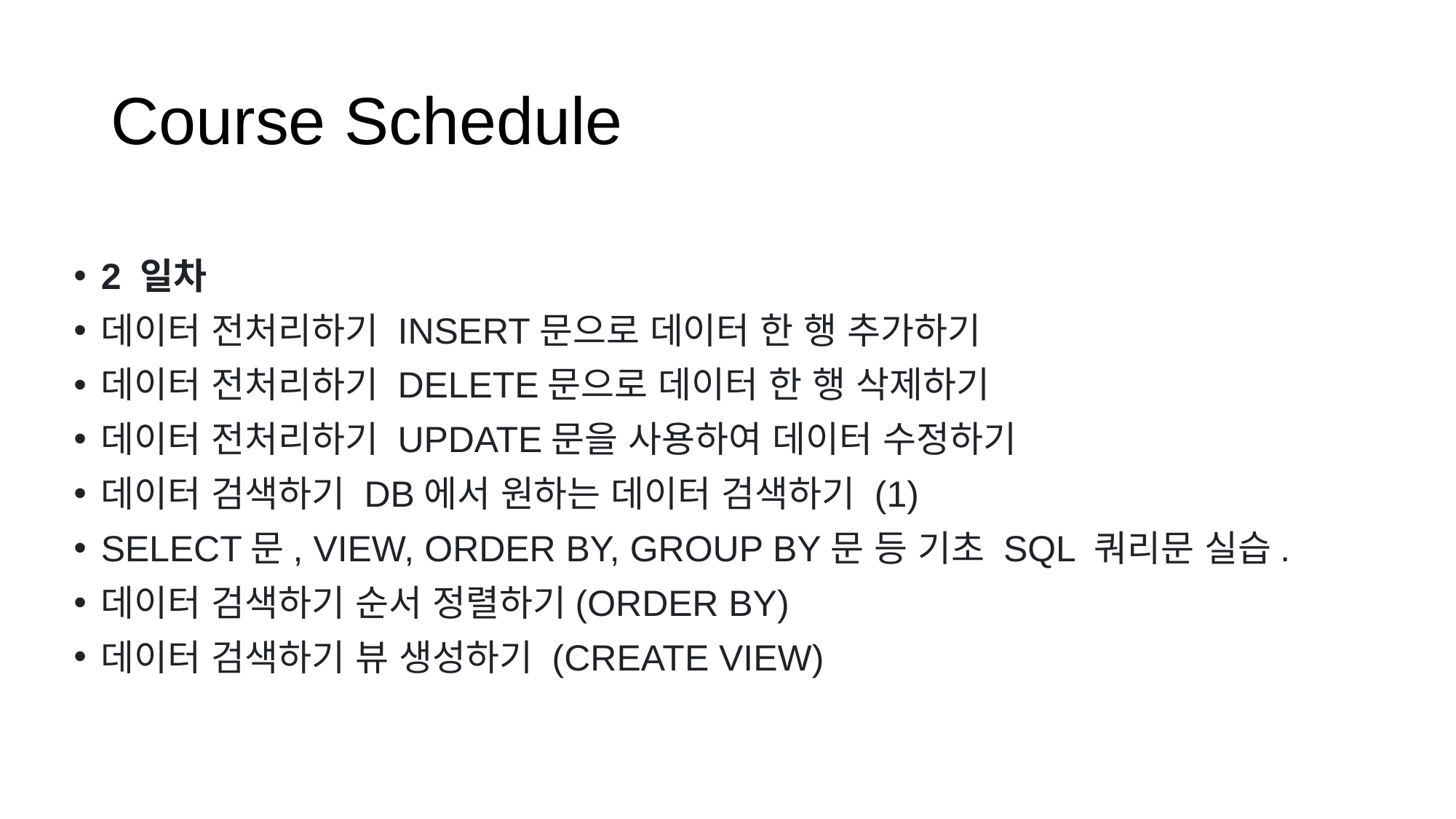

# Course Schedule
2 일차
데이터 전처리하기 INSERT문으로 데이터 한 행 추가하기
데이터 전처리하기 DELETE문으로 데이터 한 행 삭제하기
데이터 전처리하기 UPDATE문을 사용하여 데이터 수정하기
데이터 검색하기 DB에서 원하는 데이터 검색하기 (1)
SELECT문, VIEW, ORDER BY, GROUP BY문 등 기초 SQL 쿼리문 실습.
데이터 검색하기 순서 정렬하기(ORDER BY)
데이터 검색하기 뷰 생성하기 (CREATE VIEW)